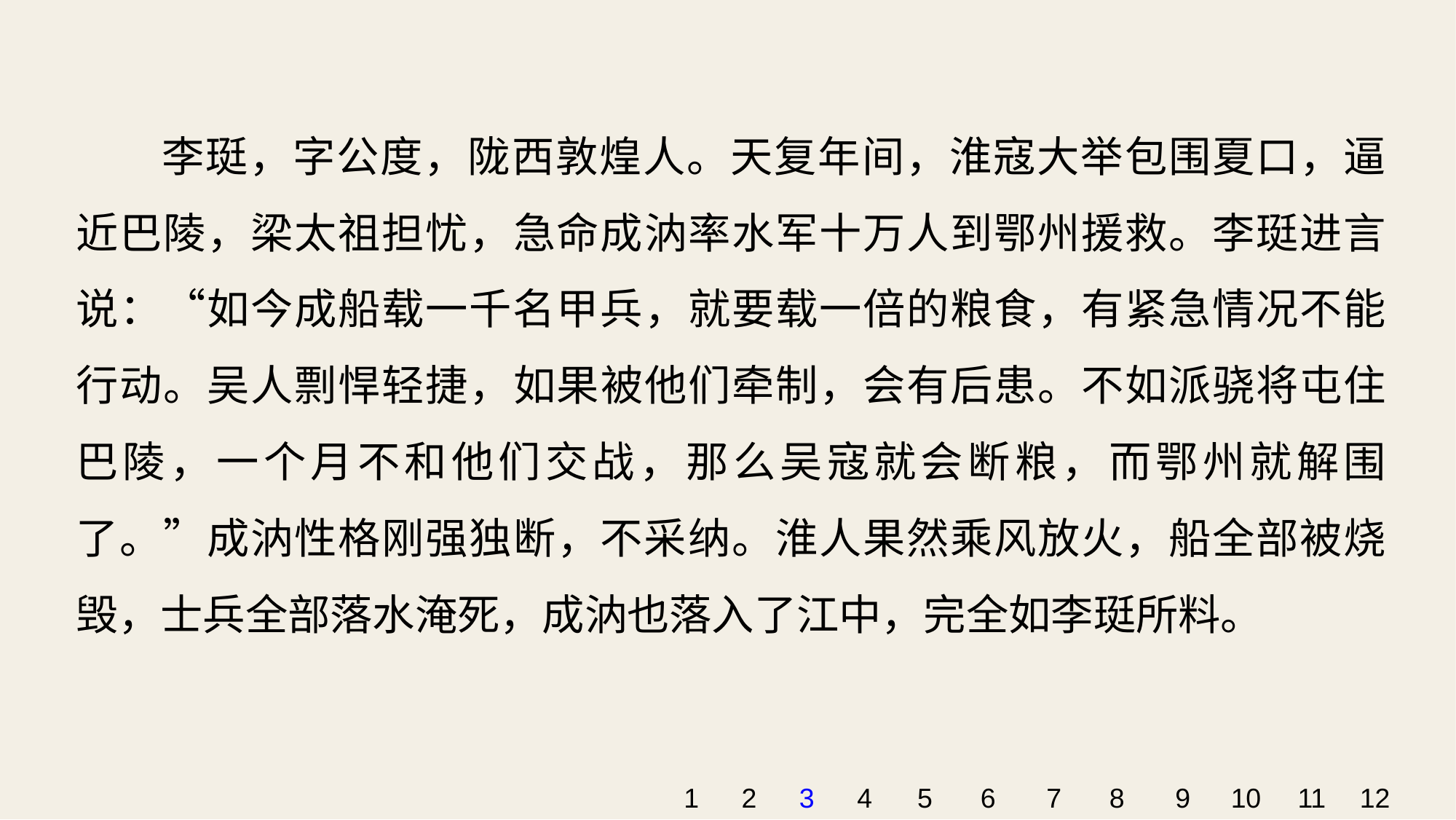

李珽，字公度，陇西敦煌人。天复年间，淮寇大举包围夏口，逼近巴陵，梁太祖担忧，急命成汭率水军十万人到鄂州援救。李珽进言说：“如今成船载一千名甲兵，就要载一倍的粮食，有紧急情况不能行动。吴人剽悍轻捷，如果被他们牵制，会有后患。不如派骁将屯住巴陵，一个月不和他们交战，那么吴寇就会断粮，而鄂州就解围了。”成汭性格刚强独断，不采纳。淮人果然乘风放火，船全部被烧毁，士兵全部落水淹死，成汭也落入了江中，完全如李珽所料。
1
2
3
4
5
6
7
8
9
10
11
12